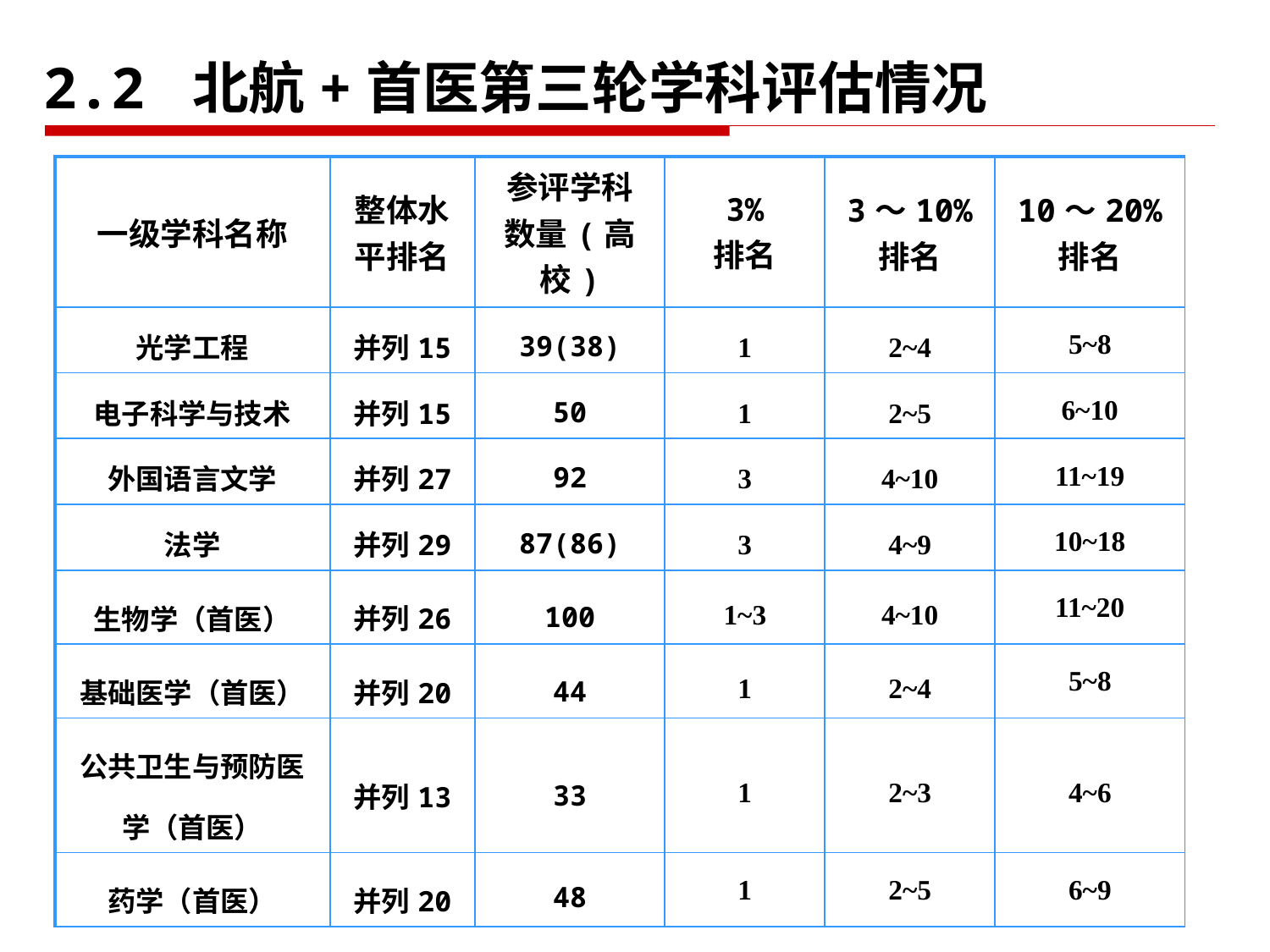

2.2 北航+首医第三轮学科评估情况
| 一级学科名称 | 整体水平排名 | 参评学科 数量(高校) | 3% 排名 | 3～10% 排名 | 10～20% 排名 |
| --- | --- | --- | --- | --- | --- |
| 光学工程 | 并列15 | 39(38) | 1 | 2~4 | 5~8 |
| 电子科学与技术 | 并列15 | 50 | 1 | 2~5 | 6~10 |
| 外国语言文学 | 并列27 | 92 | 3 | 4~10 | 11~19 |
| 法学 | 并列29 | 87(86) | 3 | 4~9 | 10~18 |
| 生物学（首医） | 并列26 | 100 | 1~3 | 4~10 | 11~20 |
| 基础医学（首医） | 并列20 | 44 | 1 | 2~4 | 5~8 |
| 公共卫生与预防医学（首医） | 并列13 | 33 | 1 | 2~3 | 4~6 |
| 药学（首医） | 并列20 | 48 | 1 | 2~5 | 6~9 |